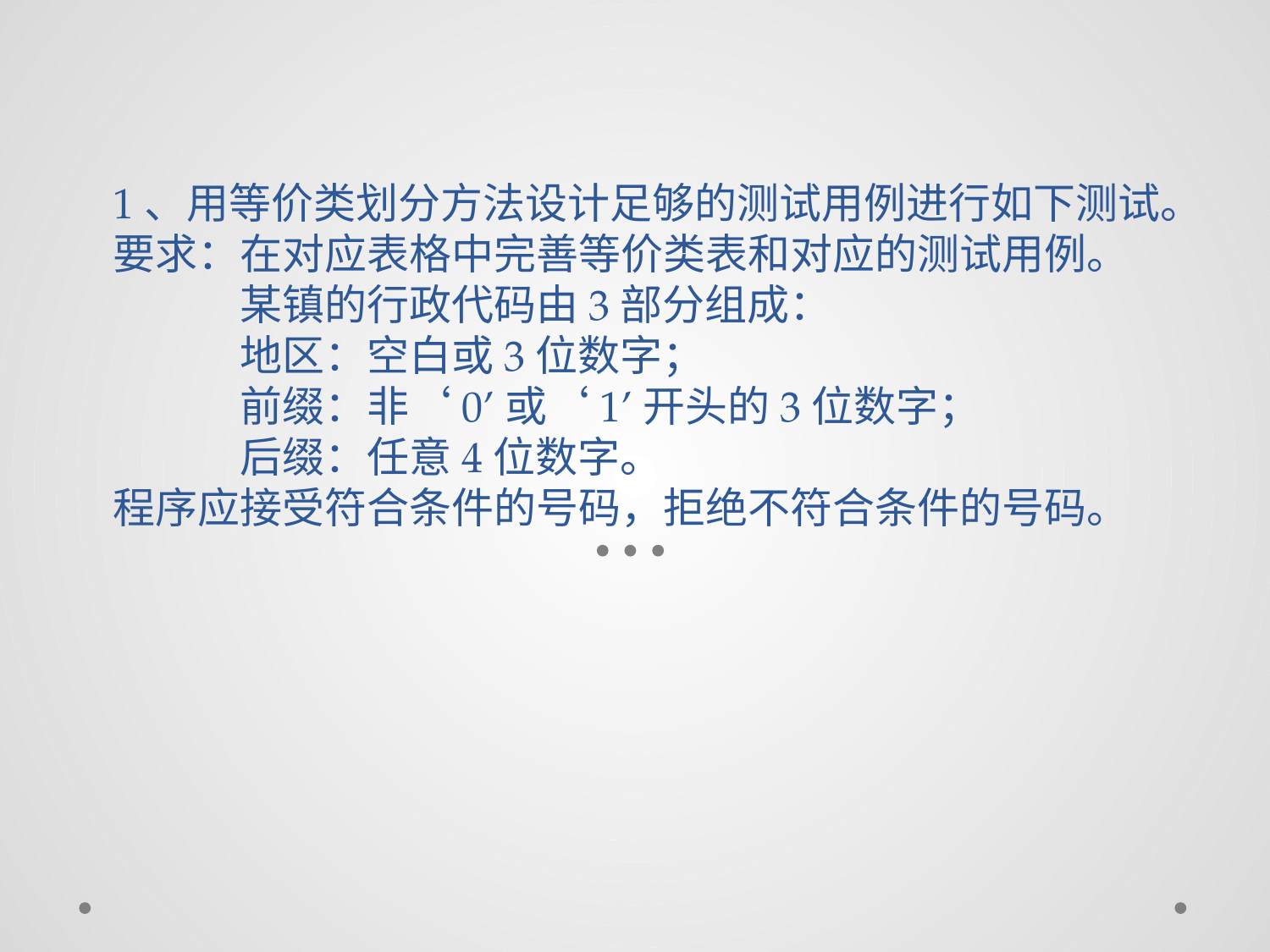

# 1、用等价类划分方法设计足够的测试用例进行如下测试。要求：在对应表格中完善等价类表和对应的测试用例。 某镇的行政代码由3部分组成： 地区：空白或3位数字； 前缀：非‘0’或‘1’开头的3位数字； 后缀：任意4位数字。 程序应接受符合条件的号码，拒绝不符合条件的号码。